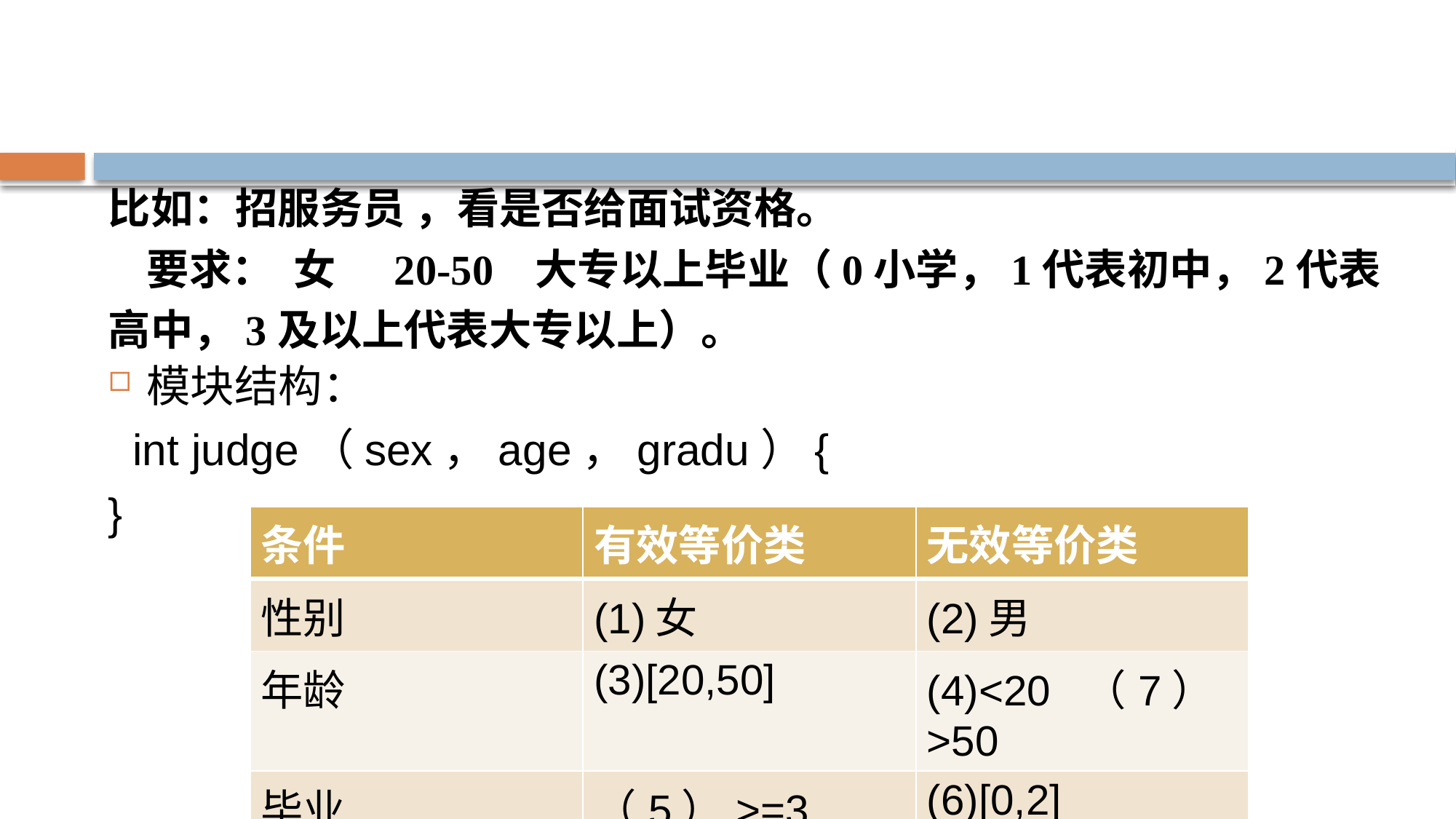

# 比如：招服务员 ，看是否给面试资格。 要求：  女     20-50   大专以上毕业（0小学，1代表初中，2代表高中，3及以上代表大专以上）。
模块结构：
  int judge（sex，age，gradu）{
}
| 条件 | 有效等价类 | 无效等价类 |
| --- | --- | --- |
| 性别 | (1)女 | (2)男 |
| 年龄 | (3)[20,50] | (4)<20 （7）>50 |
| 毕业 | （5）>=3 | (6)[0,2] |